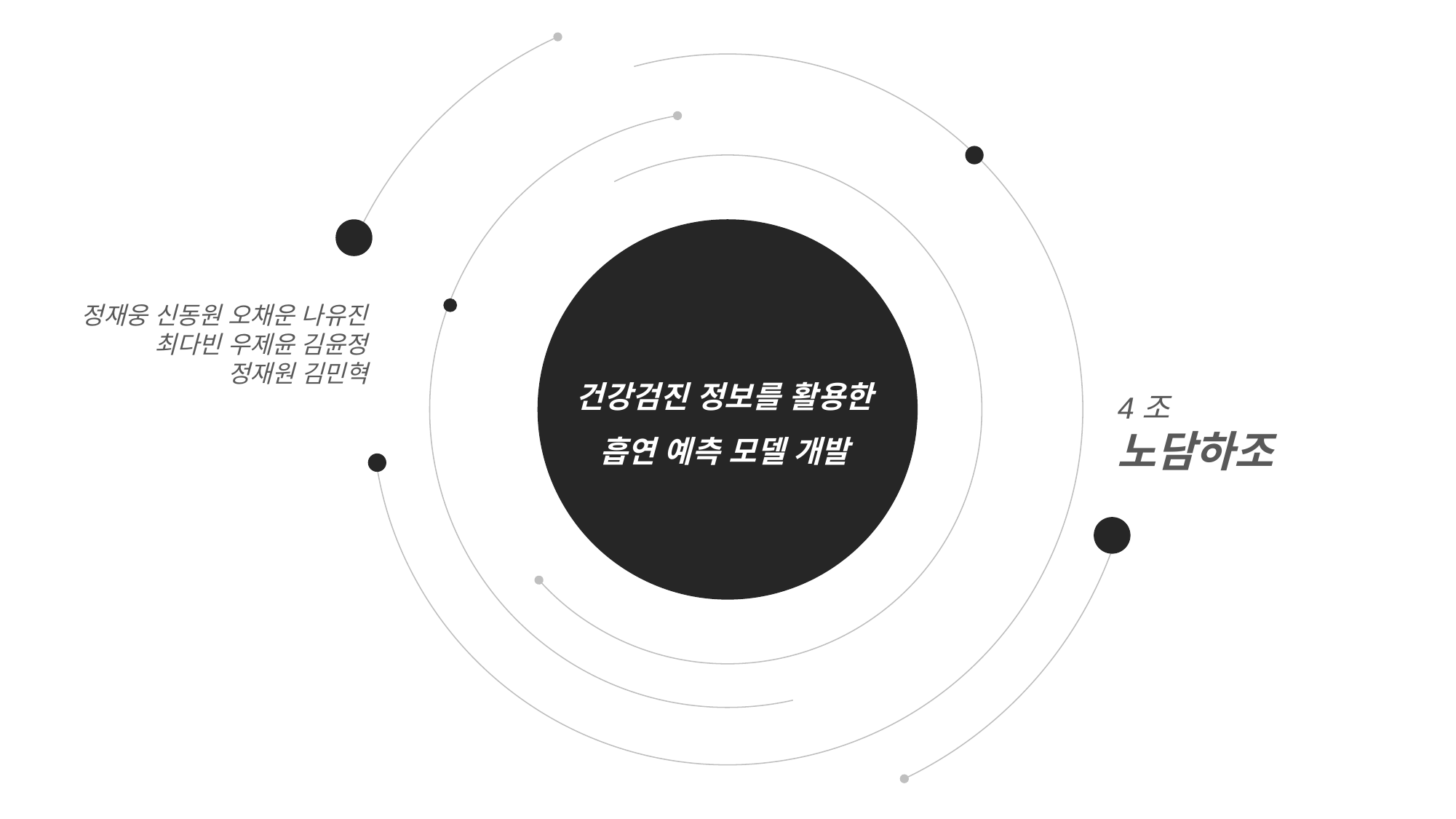

정재웅 신동원 오채운 나유진
최다빈 우제윤 김윤정
정재원 김민혁

건강검진 정보를 활용한 흡연 예측 모델 개발
4조
노담하조